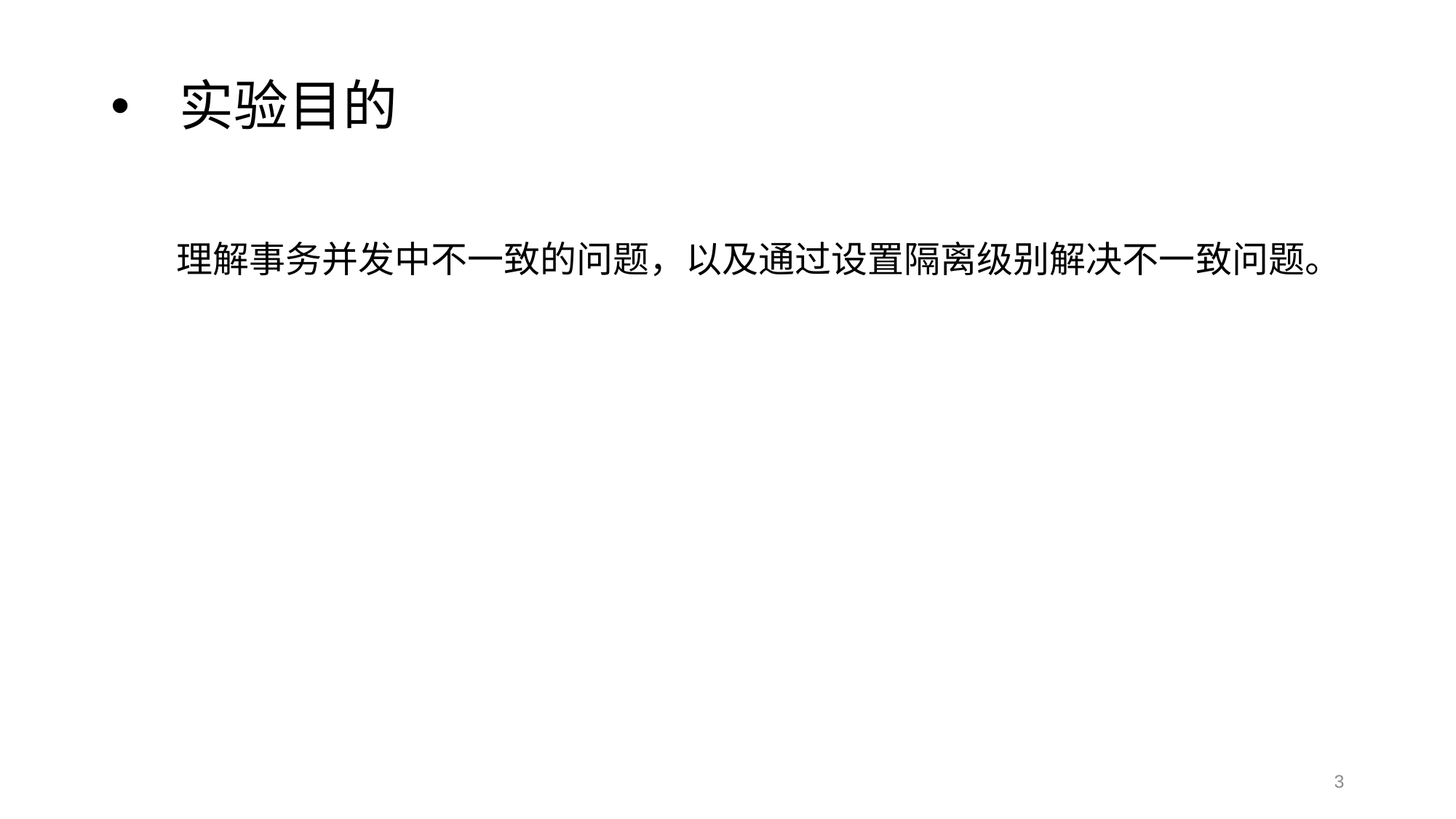

# 实验目的
理解事务并发中不一致的问题，以及通过设置隔离级别解决不一致问题。
3